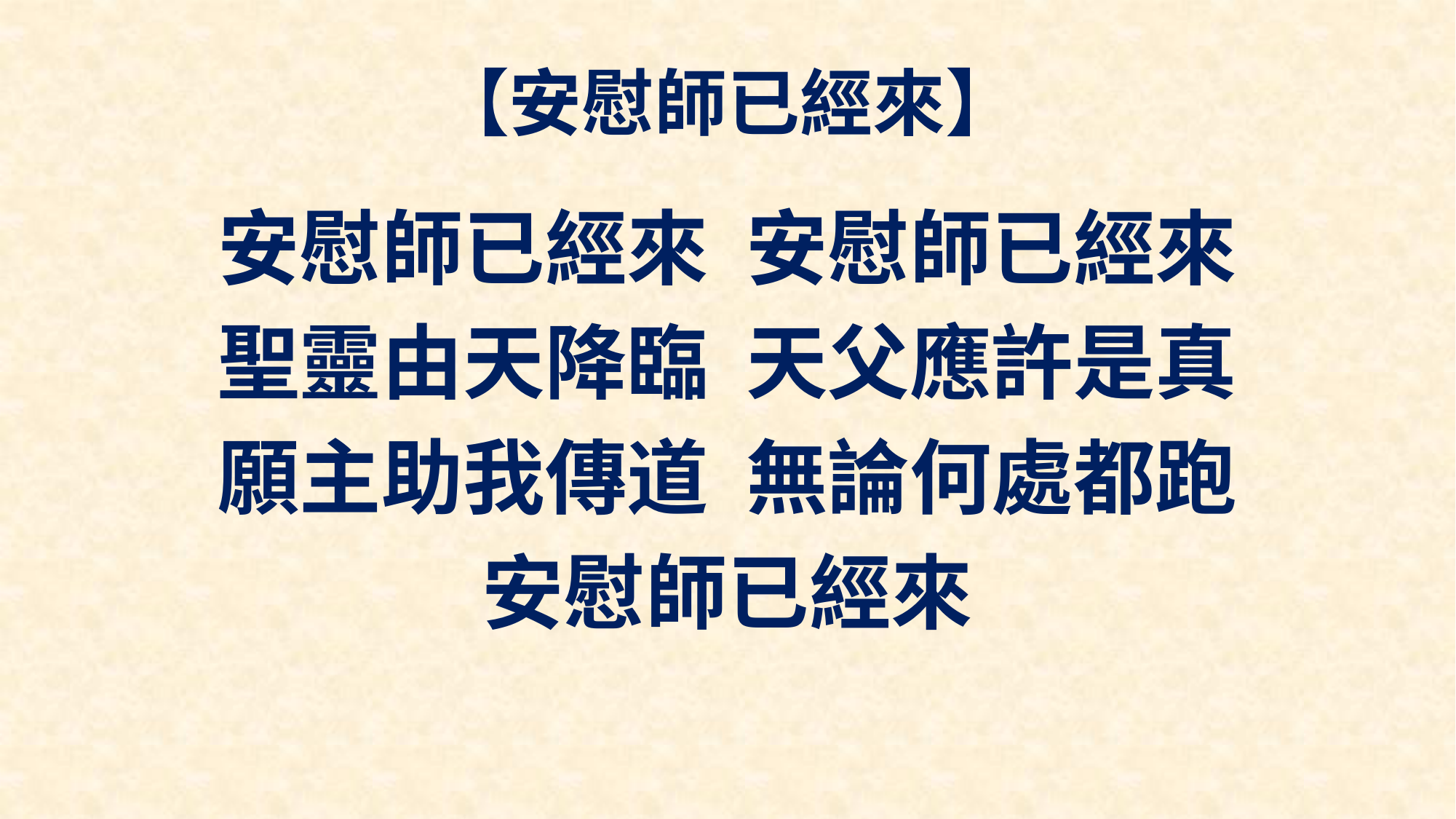

# 【安慰師已經來】
安慰師已經來  安慰師已經來
聖靈由天降臨  天父應許是真
願主助我傳道  無論何處都跑
安慰師已經來